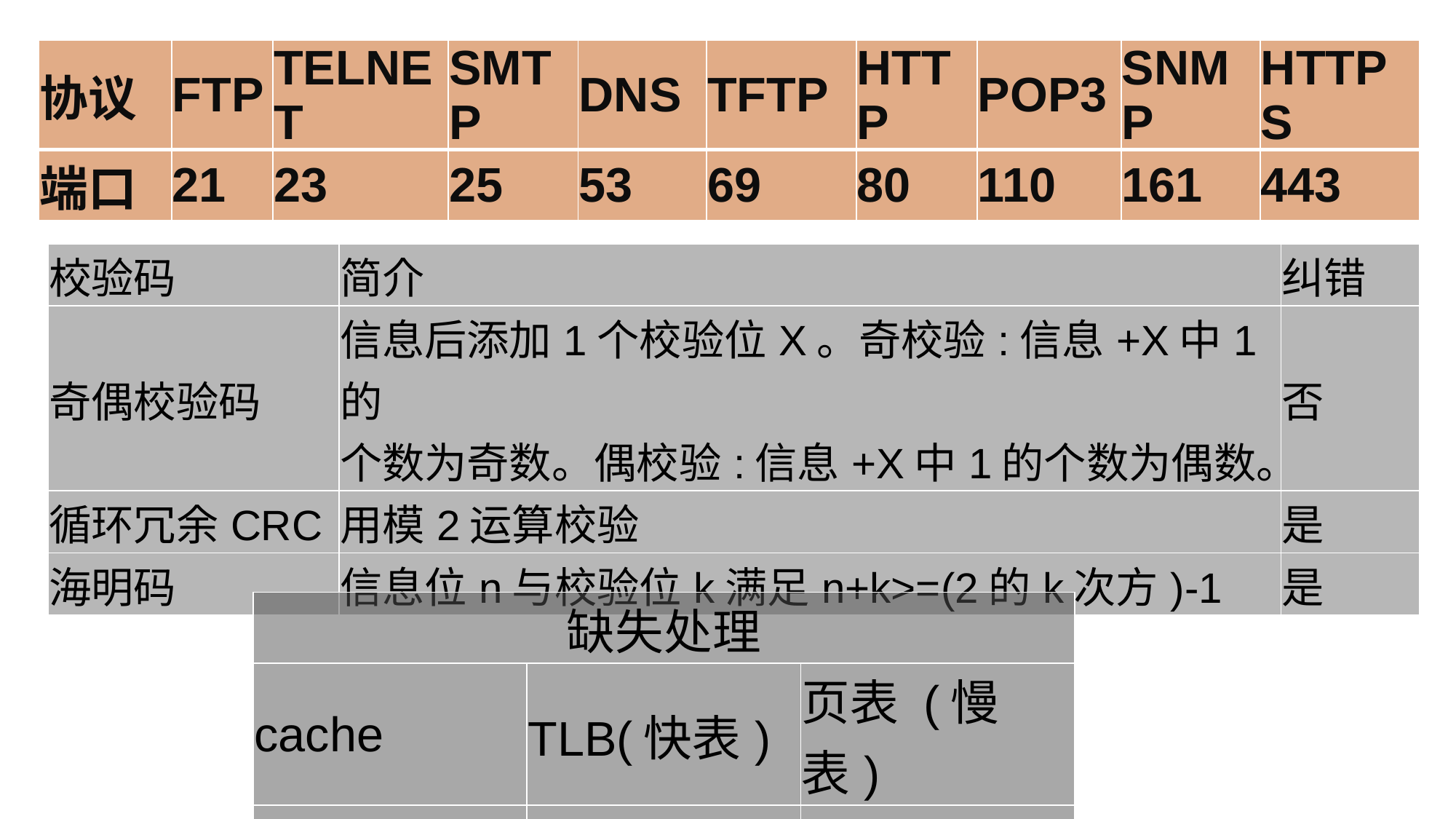

| 协议 | FTP | TELNET | SMTP | DNS | TFTP | HTTP | POP3 | SNMP | HTTPS |
| --- | --- | --- | --- | --- | --- | --- | --- | --- | --- |
| 端口 | 21 | 23 | 25 | 53 | 69 | 80 | 110 | 161 | 443 |
| 校验码 | 简介 | 纠错 |
| --- | --- | --- |
| 奇偶校验码 | 信息后添加1个校验位X。奇校验:信息+X中1的 个数为奇数。偶校验:信息+X中1的个数为偶数。 | 否 |
| 循环冗余CRC | 用模2运算校验 | 是 |
| 海明码 | 信息位n与校验位k满足n+k>=(2的k次方)-1 | 是 |
| 缺失处理 | 缺失处理 |  |
| --- | --- | --- |
| cache | TLB(快表) | 页表 (慢表) |
| 硬件 | 软硬均可 | 软件 |